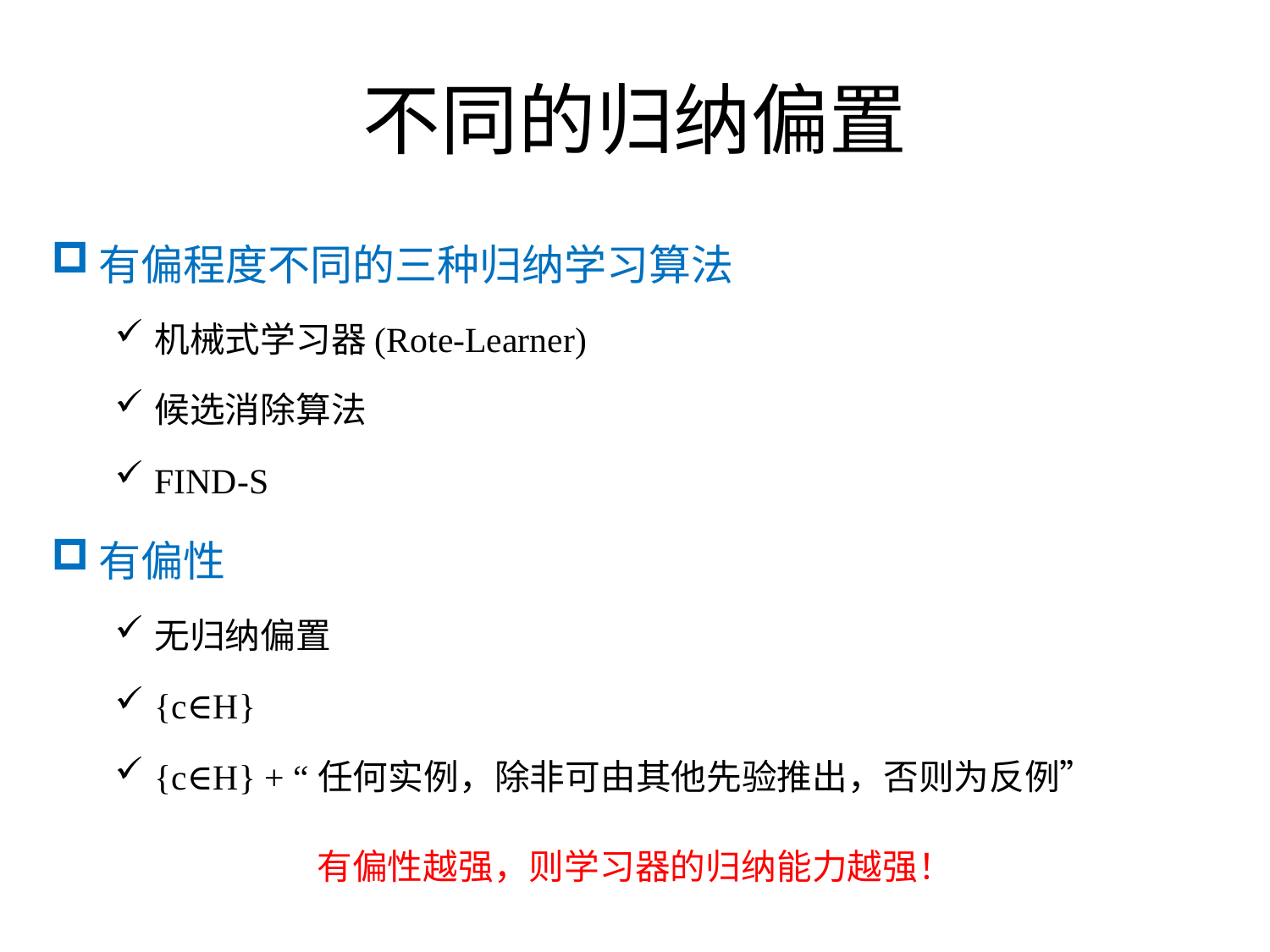

# 不同的归纳偏置
有偏程度不同的三种归纳学习算法
机械式学习器(Rote-Learner)
候选消除算法
FIND-S
有偏性
无归纳偏置
{c∈H}
{c∈H} + “任何实例，除非可由其他先验推出，否则为反例”
有偏性越强，则学习器的归纳能力越强！